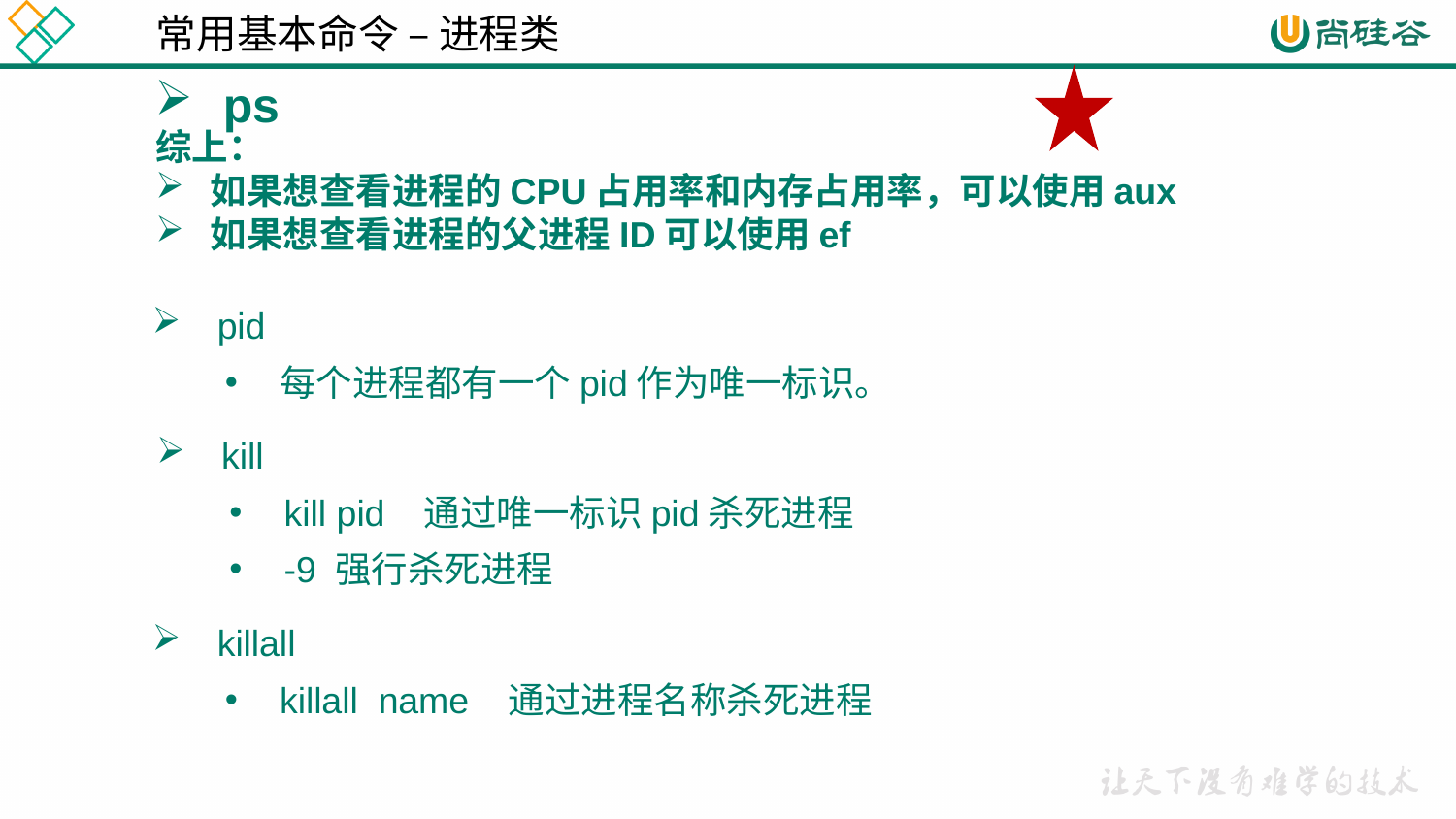

常用基本命令 – 进程类
 ps

综上：
如果想查看进程的CPU占用率和内存占用率，可以使用aux
如果想查看进程的父进程ID可以使用ef
 pid
每个进程都有一个pid作为唯一标识。
 kill
kill pid   通过唯一标识pid杀死进程
-9 强行杀死进程
 killall
killall  name   通过进程名称杀死进程